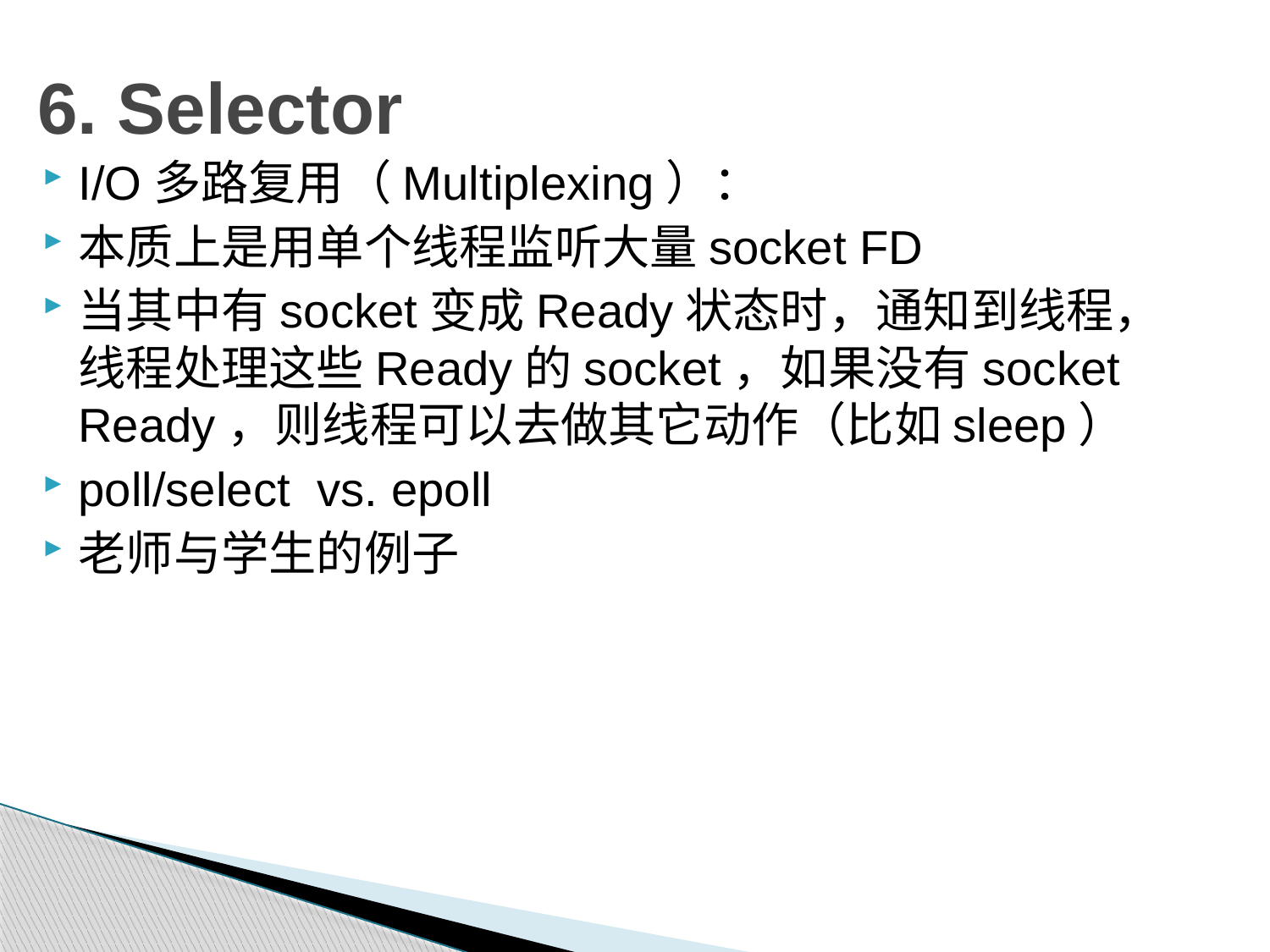

# 6. Selector
I/O多路复用（Multiplexing）：
本质上是用单个线程监听大量socket FD
当其中有socket变成Ready状态时，通知到线程，线程处理这些Ready的socket，如果没有socket Ready，则线程可以去做其它动作（比如sleep）
poll/select  vs. epoll
老师与学生的例子